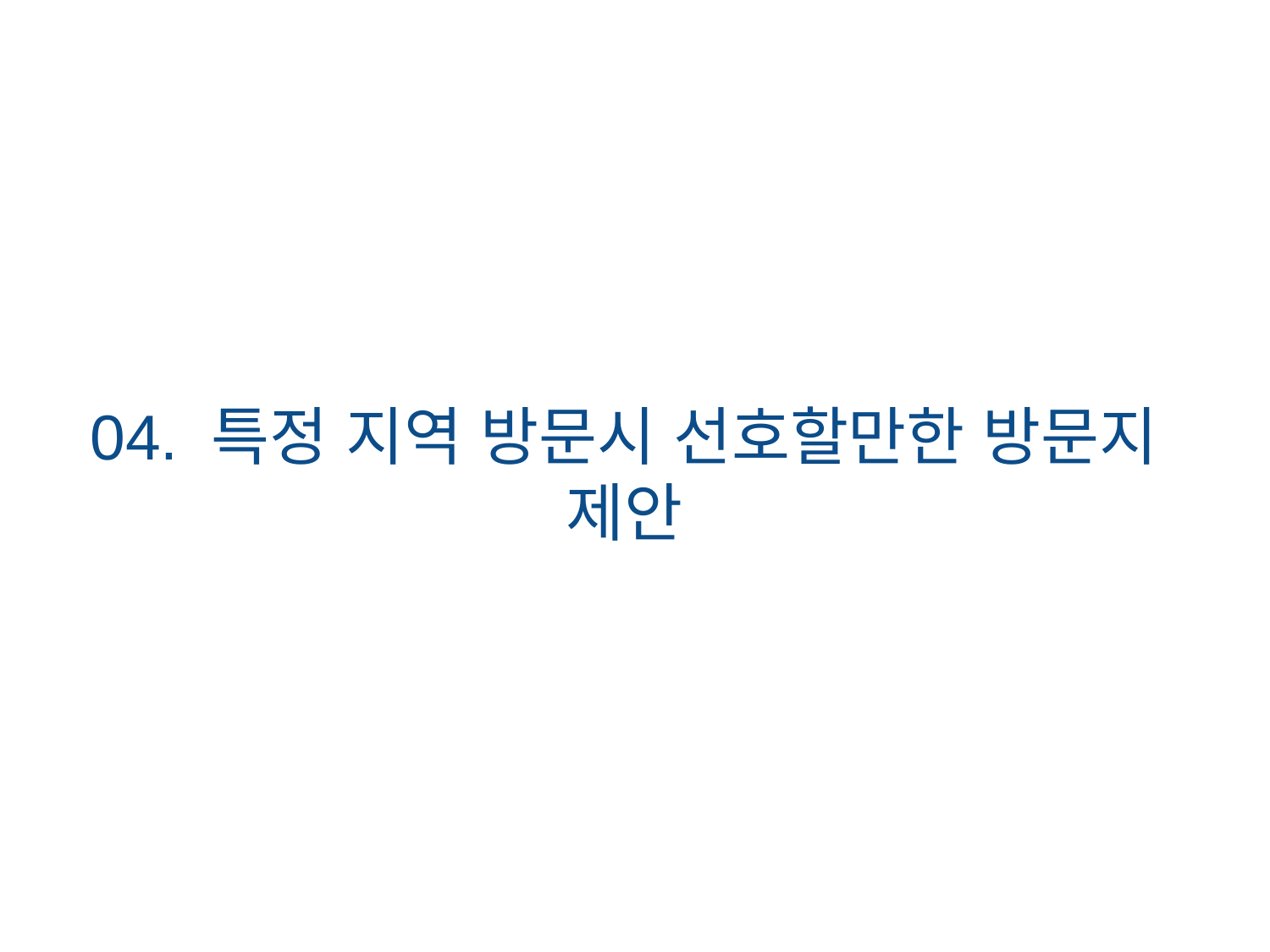

04. 특정 지역 방문시 선호할만한 방문지 제안